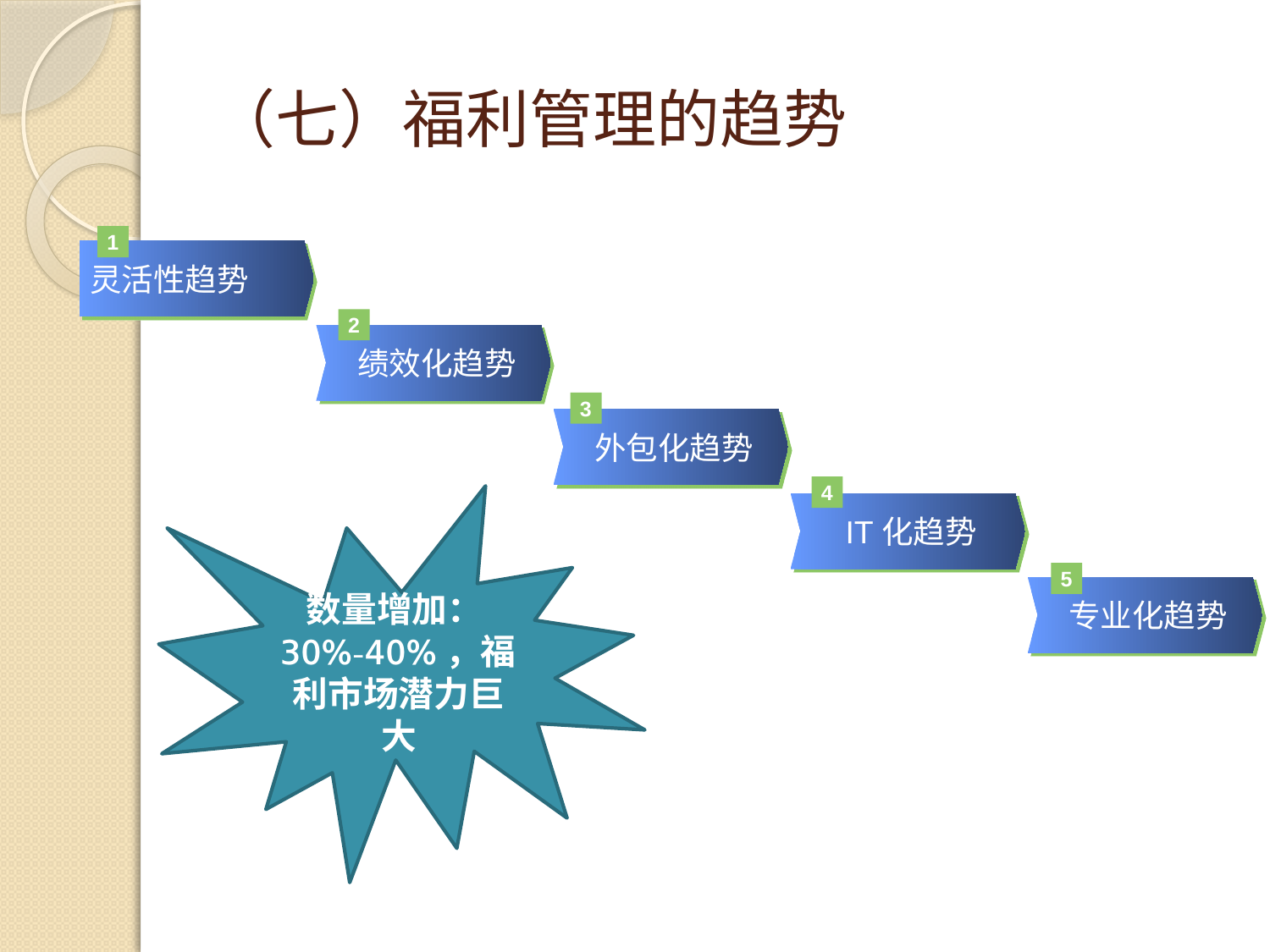

# （七）福利管理的趋势
1

灵活性趋势
2

绩效化趋势
3

外包化趋势
4

IT化趋势
5

专业化趋势
数量增加：30%-40%，福利市场潜力巨大
21